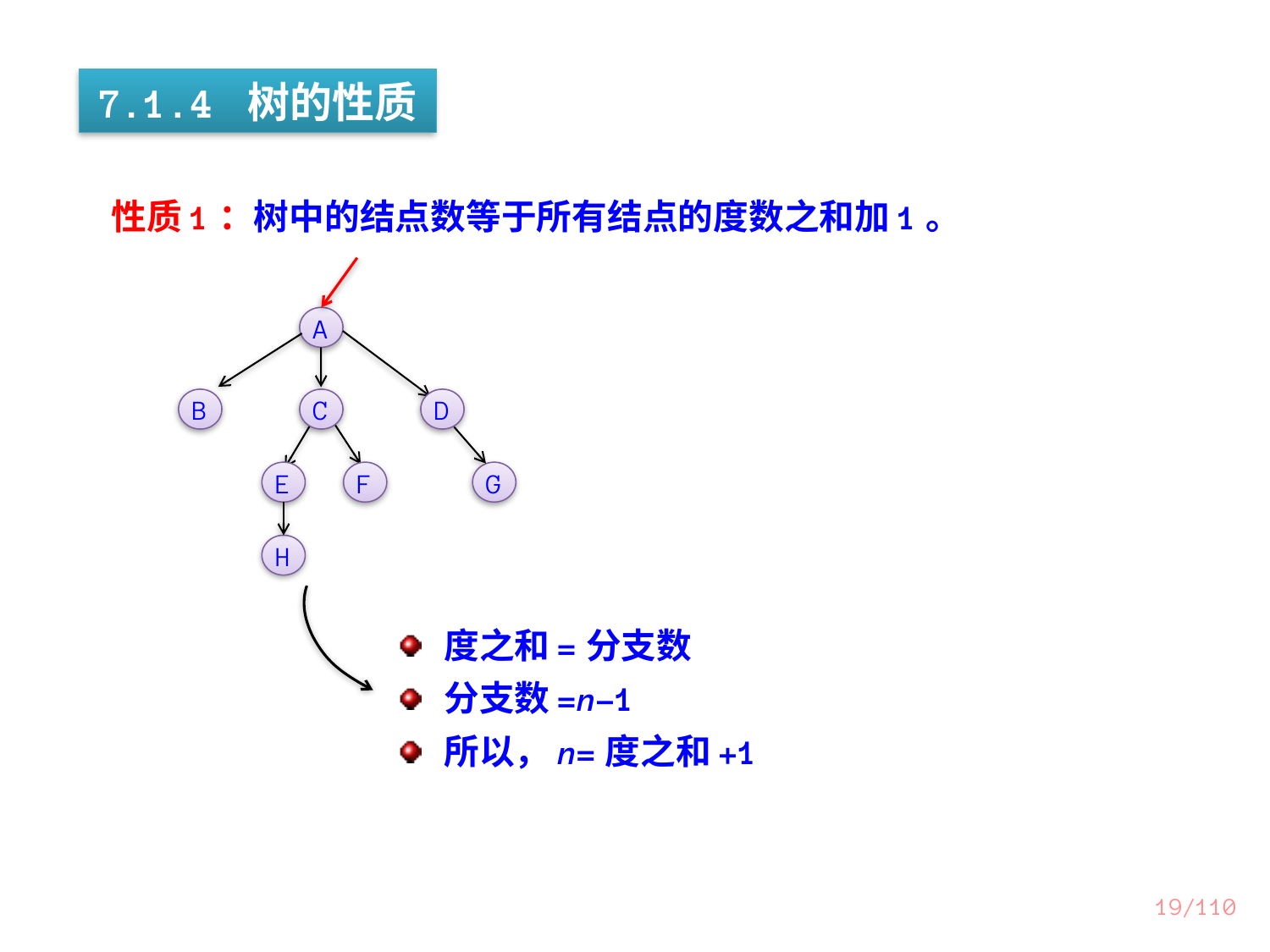

7.1.4 树的性质
性质1：树中的结点数等于所有结点的度数之和加1。
A

B
C
D

E
F
G
H

度之和=分支数
分支数=n-1
所以，n=度之和+1
19/110